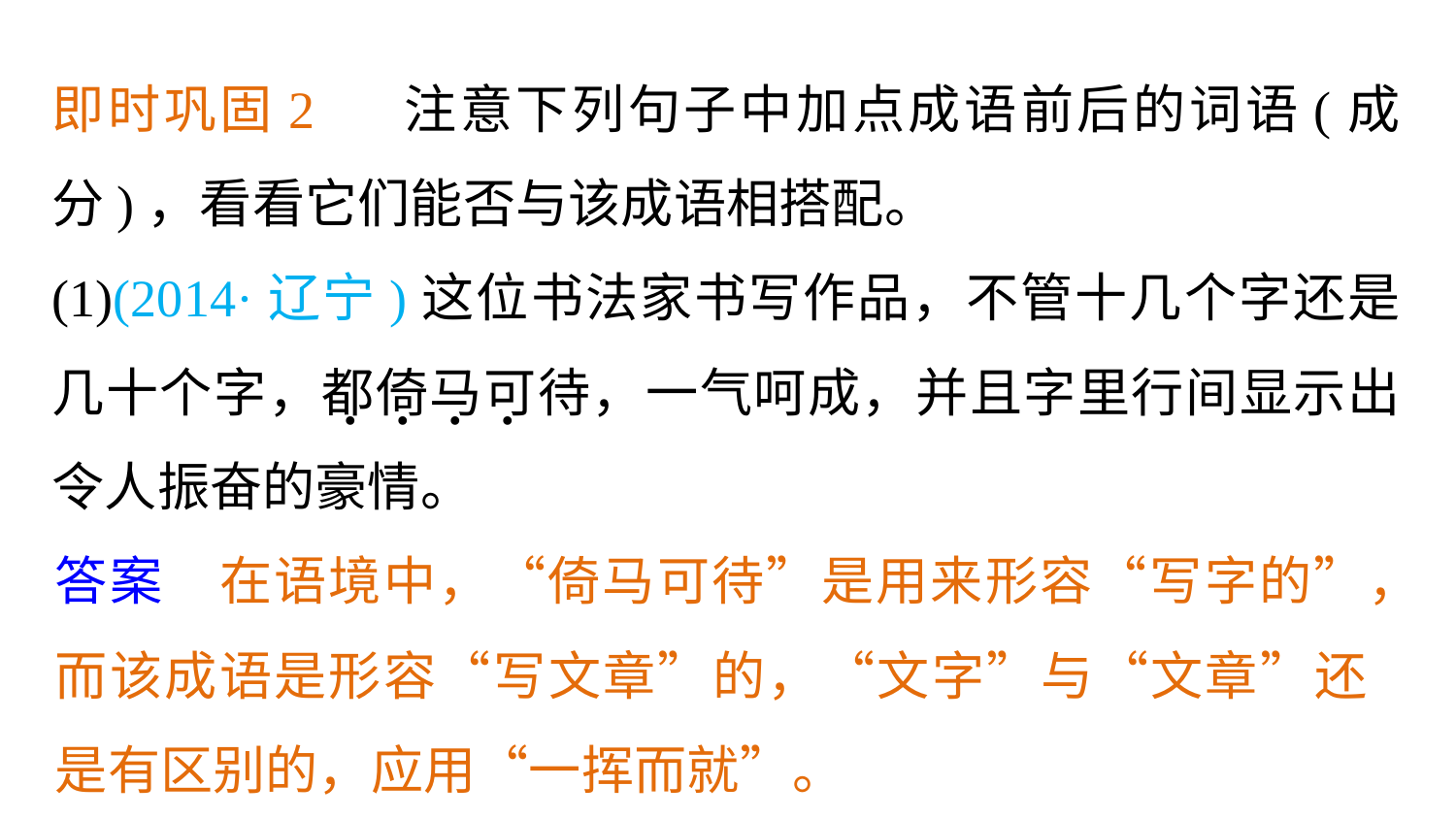

即时巩固2 　注意下列句子中加点成语前后的词语(成分)，看看它们能否与该成语相搭配。
(1)(2014·辽宁)这位书法家书写作品，不管十几个字还是几十个字，都倚马可待，一气呵成，并且字里行间显示出令人振奋的豪情。
.   .   .   .
答案　在语境中，“倚马可待”是用来形容“写字的”，而该成语是形容“写文章”的，“文字”与“文章”还是有区别的，应用“一挥而就”。